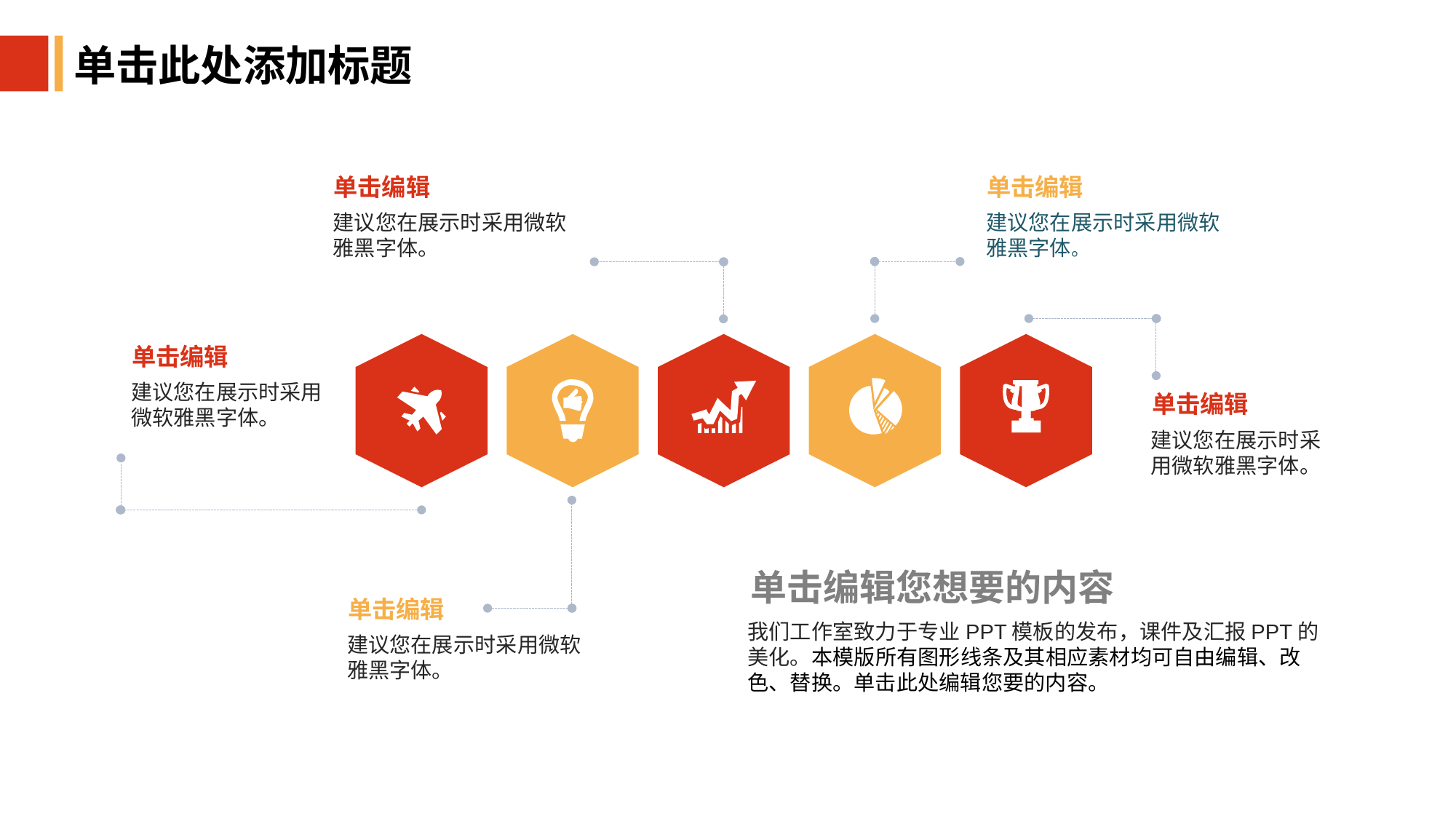

单击此处添加标题

单击编辑
建议您在展示时采用微软雅黑字体。

单击编辑
建议您在展示时采用微软雅黑字体。
单击编辑

建议您在展示时采用微软雅黑字体。

单击编辑

建议您在展示时采用微软雅黑字体。
单击编辑您想要的内容
单击编辑
建议您在展示时采用微软雅黑字体。
我们工作室致力于专业PPT模板的发布，课件及汇报PPT的美化。本模版所有图形线条及其相应素材均可自由编辑、改色、替换。单击此处编辑您要的内容。